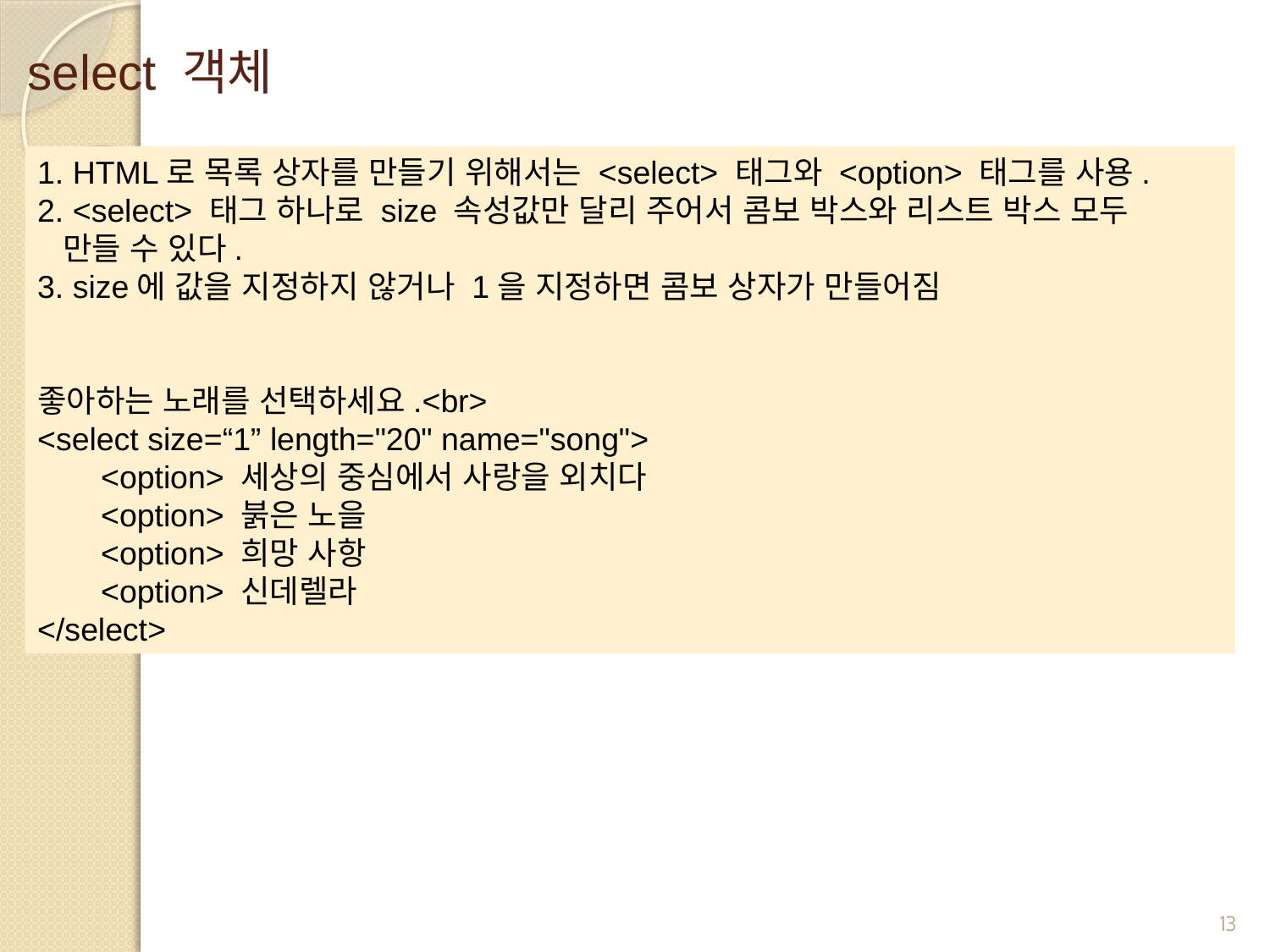

# select 객체
1. HTML로 목록 상자를 만들기 위해서는 <select> 태그와 <option> 태그를 사용.
2. <select> 태그 하나로 size 속성값만 달리 주어서 콤보 박스와 리스트 박스 모두
  만들 수 있다.
3. size에 값을 지정하지 않거나 1을 지정하면 콤보 상자가 만들어짐

좋아하는 노래를 선택하세요.<br>
<select size=“1” length="20" name="song">
<option> 세상의 중심에서 사랑을 외치다
<option> 붉은 노을
<option> 희망 사항
<option> 신데렐라
</select>
13